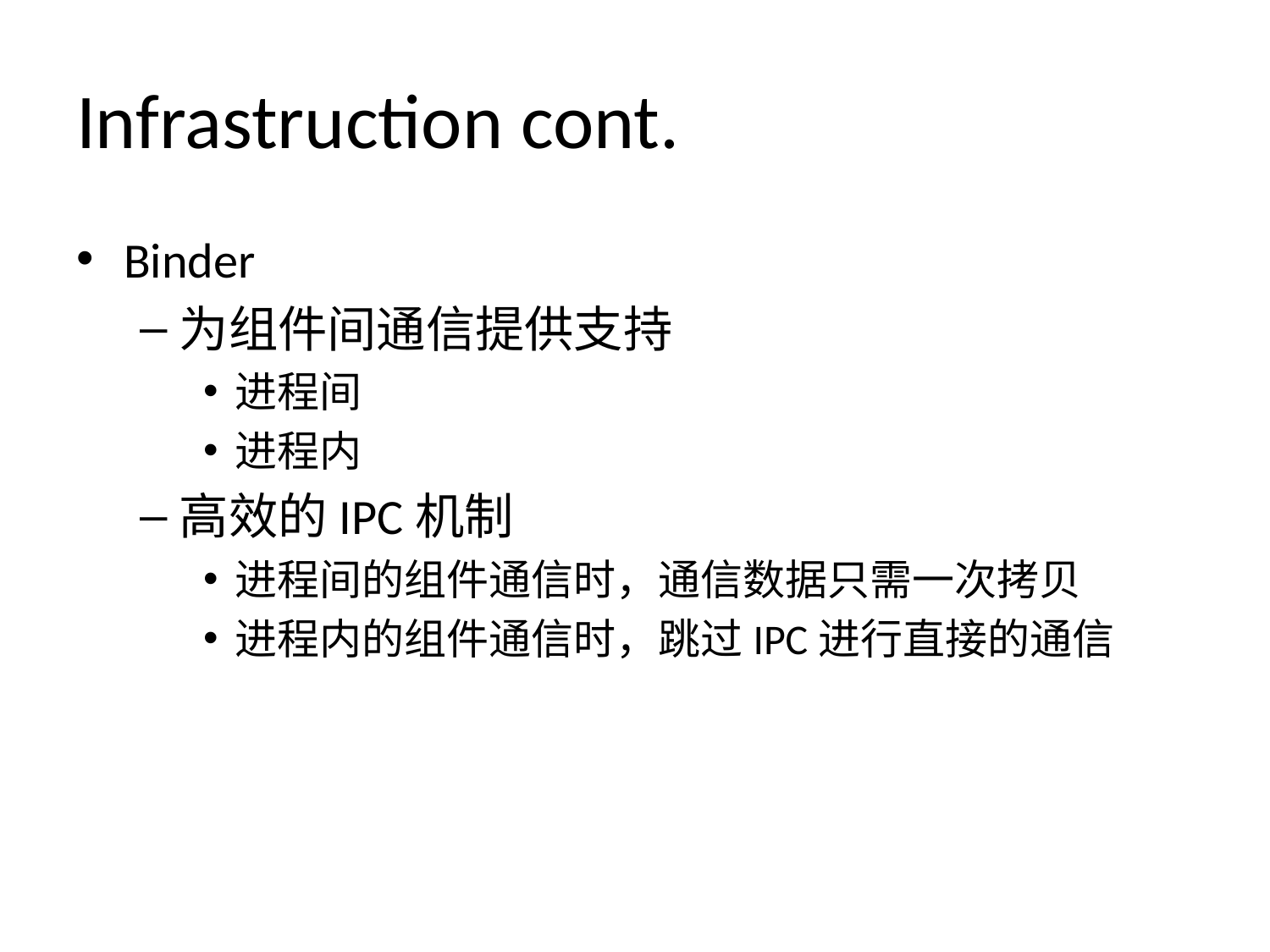

# Infrastruction cont.
Binder
为组件间通信提供支持
进程间
进程内
高效的IPC机制
进程间的组件通信时，通信数据只需一次拷贝
进程内的组件通信时，跳过IPC进行直接的通信